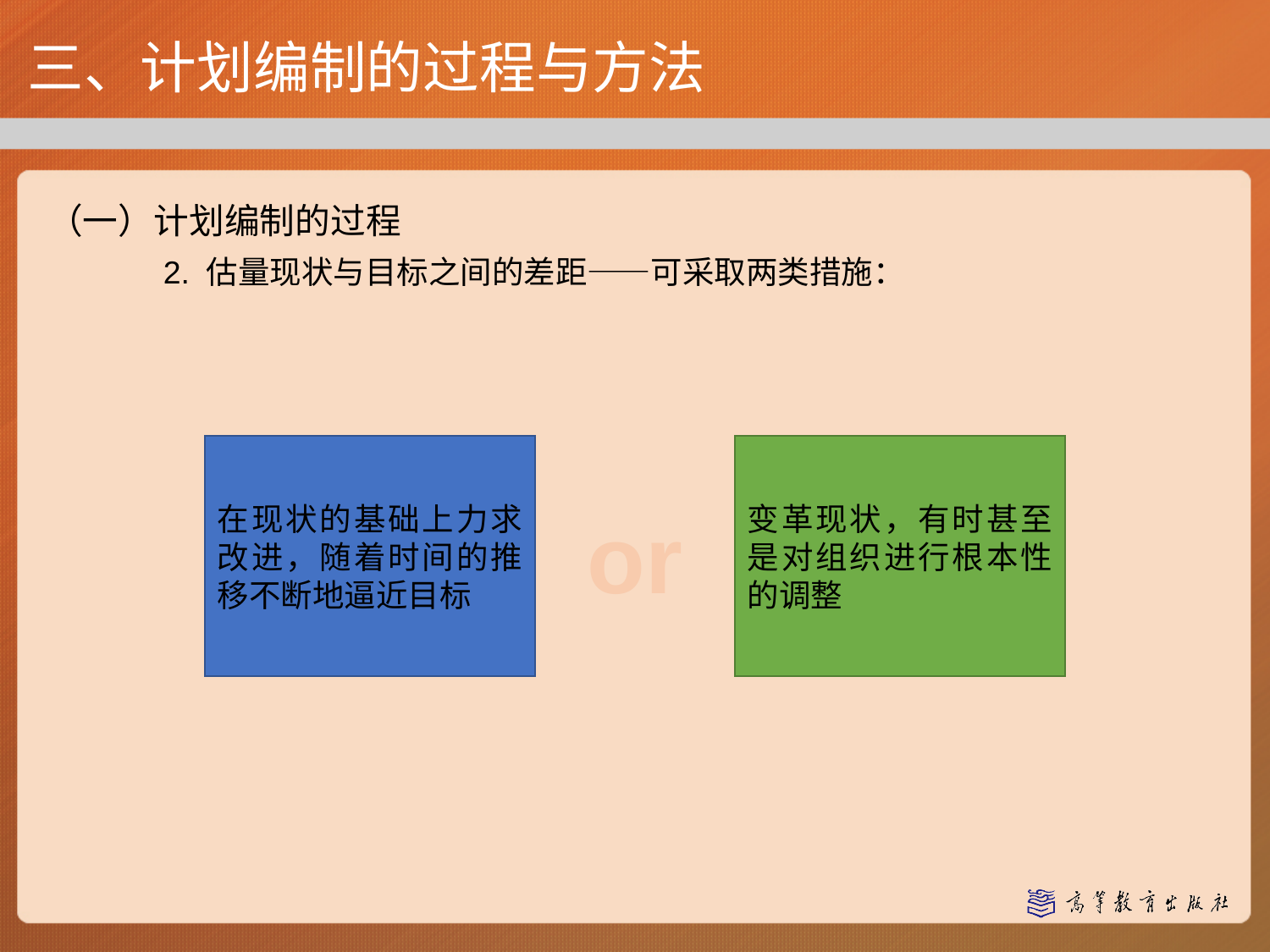

三、计划编制的过程与方法
（一）计划编制的过程
2. 估量现状与目标之间的差距——可采取两类措施：
在现状的基础上力求改进，随着时间的推移不断地逼近目标
变革现状，有时甚至是对组织进行根本性的调整
or